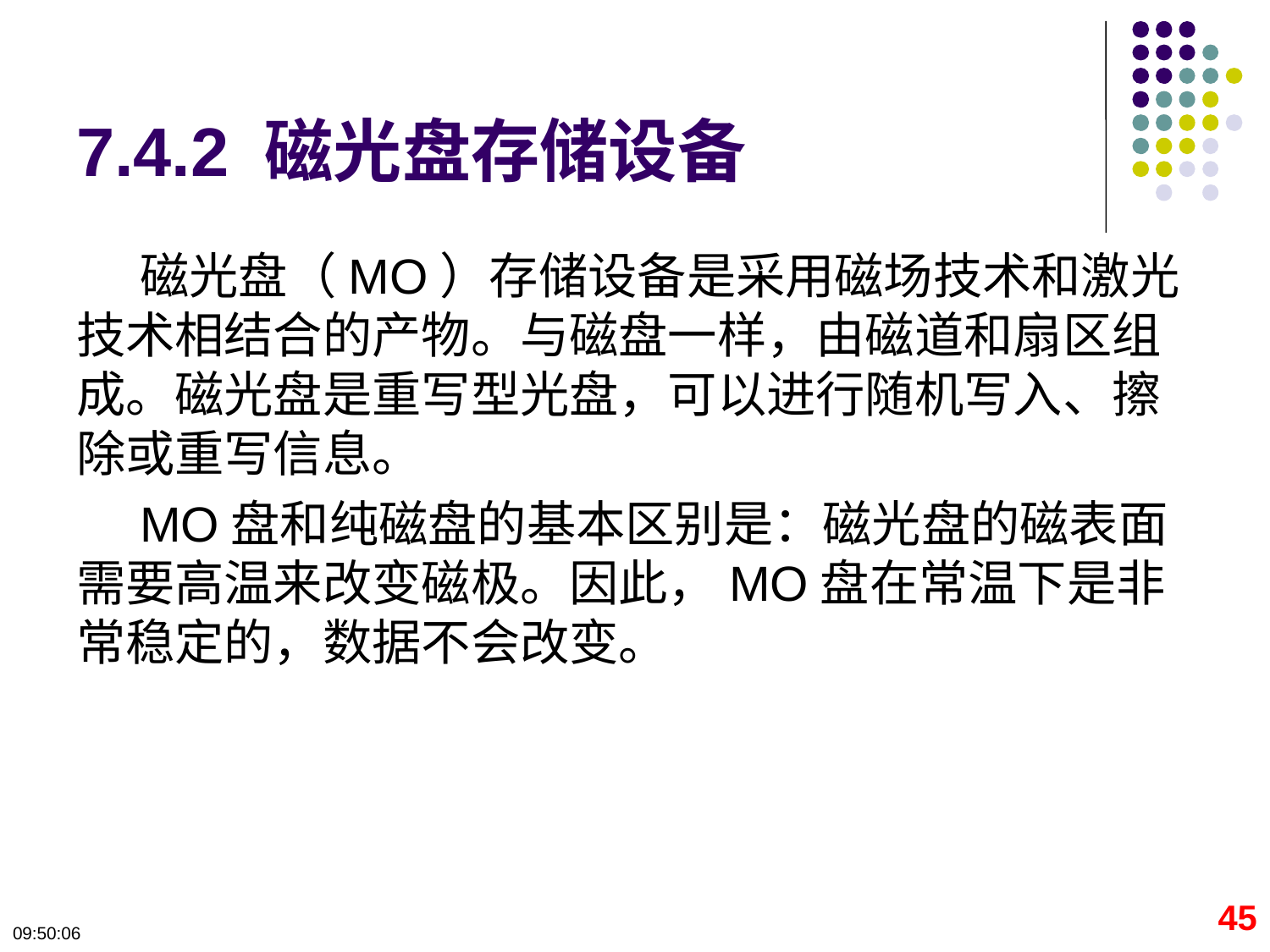

# 7.4.2 磁光盘存储设备
磁光盘（MO）存储设备是采用磁场技术和激光技术相结合的产物。与磁盘一样，由磁道和扇区组成。磁光盘是重写型光盘，可以进行随机写入、擦除或重写信息。
MO盘和纯磁盘的基本区别是：磁光盘的磁表面需要高温来改变磁极。因此，MO盘在常温下是非常稳定的，数据不会改变。
45
09:50:06